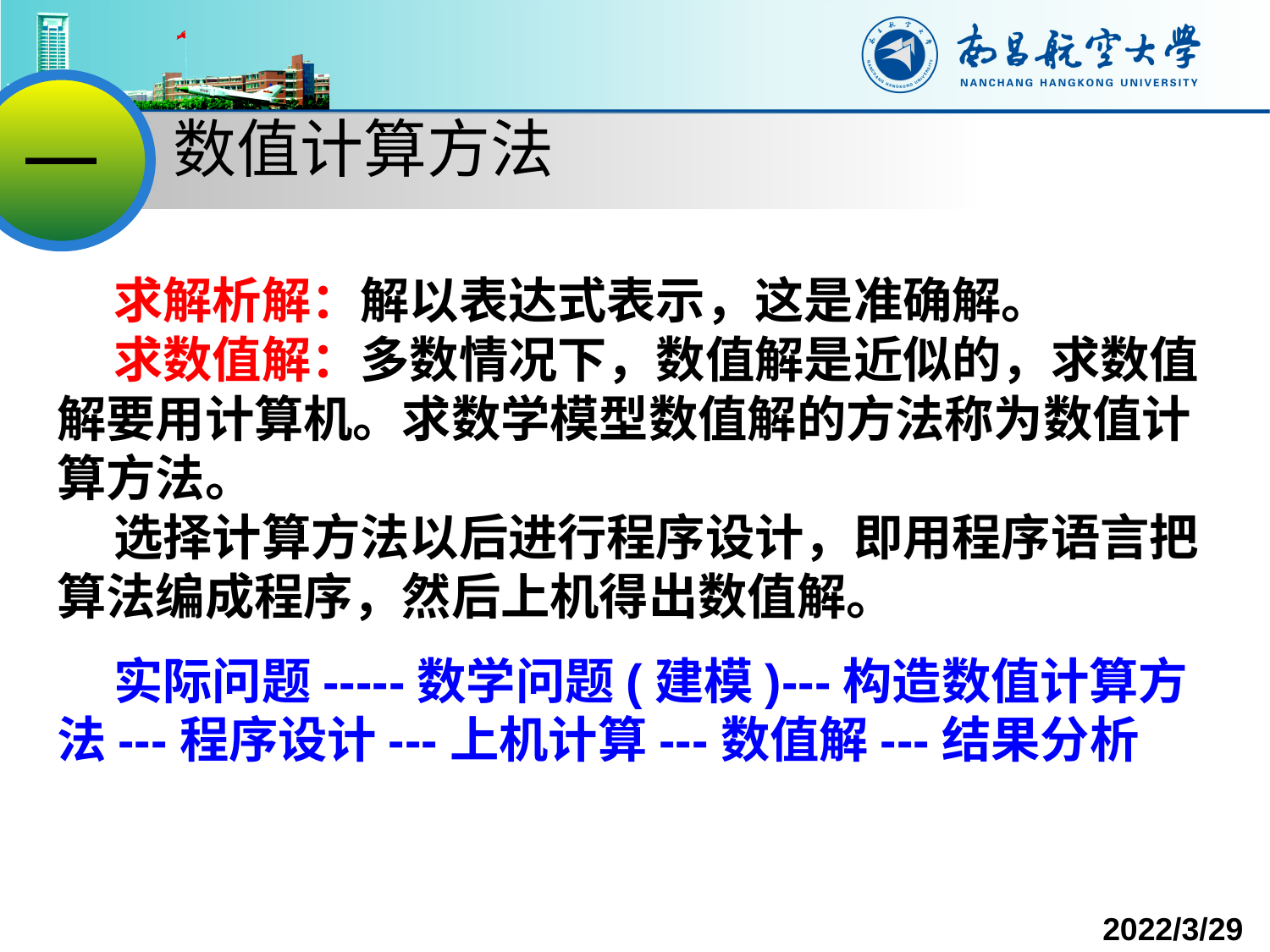

一

数值计算方法

    求解析解：解以表达式表示，这是准确解。
    求数值解：多数情况下，数值解是近似的，求数值解要用计算机。求数学模型数值解的方法称为数值计算方法。
    选择计算方法以后进行程序设计，即用程序语言把算法编成程序，然后上机得出数值解。
    实际问题-----数学问题(建模)---构造数值计算方法---程序设计---上机计算---数值解---结果分析